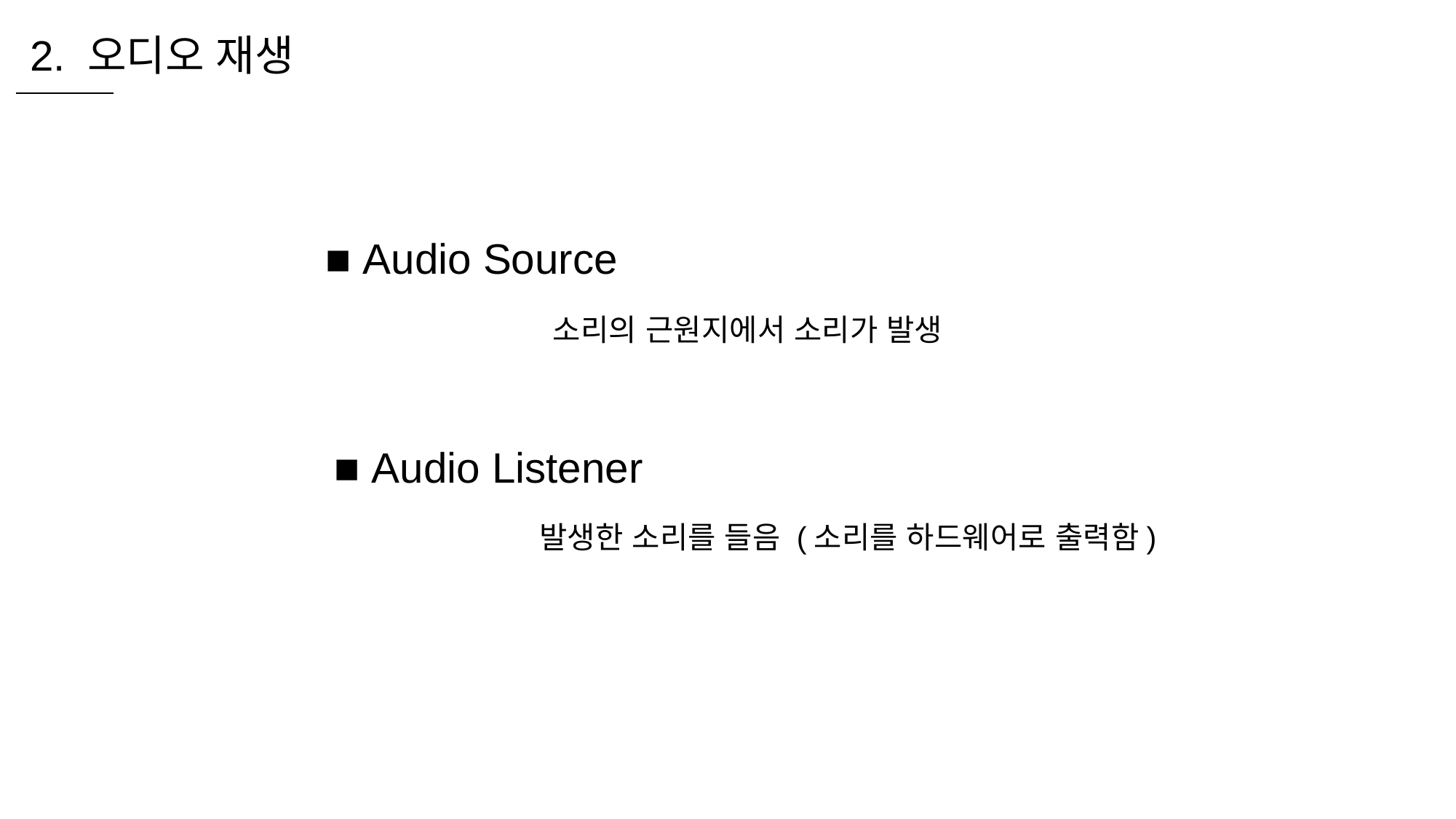

2. 오디오 재생
■ Audio Source
소리의 근원지에서 소리가 발생
■ Audio Listener
발생한 소리를 들음 (소리를 하드웨어로 출력함)